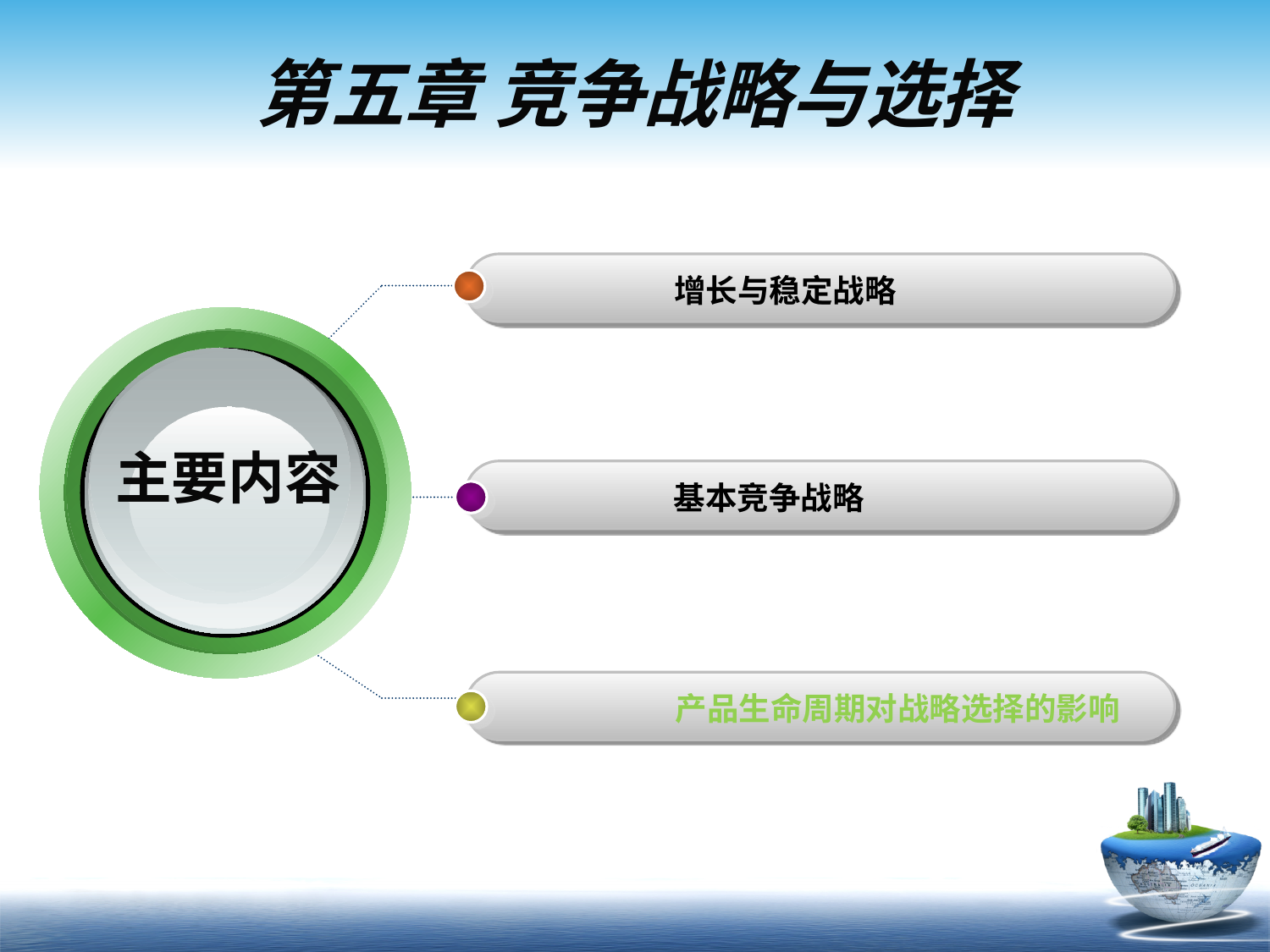

# 第五章 竞争战略与选择

增长与稳定战略

主要内容

基本竞争战略

产品生命周期对战略选择的影响